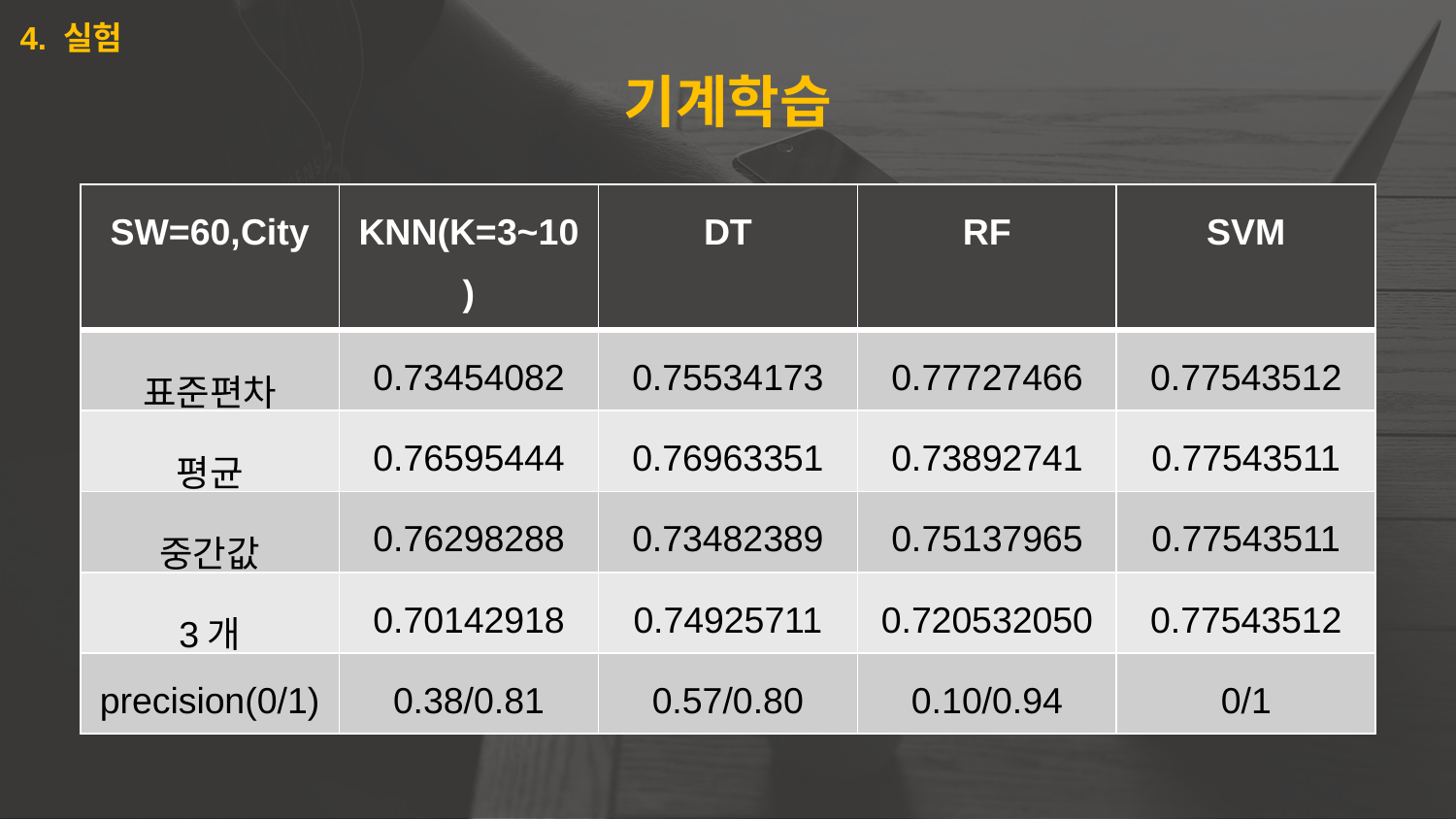

4. 실험
기계학습
4가지 기계학습 알고리즘 사용 : KNN, Decision Tree, Random Forest, SVM
| SW=60,City | KNN(K=3~10) | DT | RF | SVM |
| --- | --- | --- | --- | --- |
| 표준편차 | 0.73454082 | 0.75534173 | 0.77727466 | 0.77543512 |
| 평균 | 0.76595444 | 0.76963351 | 0.73892741 | 0.77543511 |
| 중간값 | 0.76298288 | 0.73482389 | 0.75137965 | 0.77543511 |
| 3개 | 0.70142918 | 0.74925711 | 0.720532050 | 0.77543512 |
| precision(0/1) | 0.38/0.81 | 0.57/0.80 | 0.10/0.94 | 0/1 |